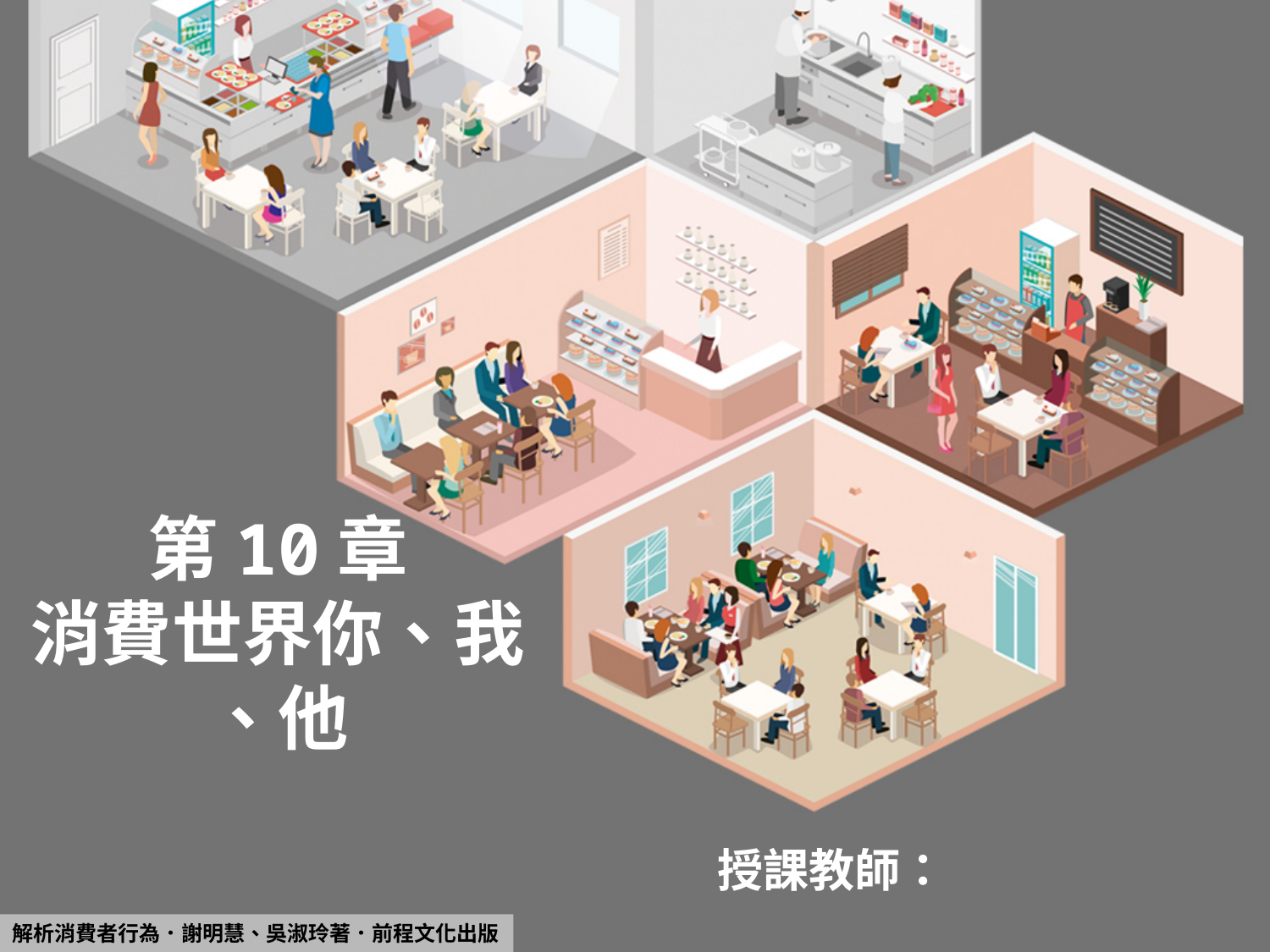

# 第10章 消費世界你、我 、他
授課教師：
解析消費者行為．謝明慧、吳淑玲著．前程文化出版